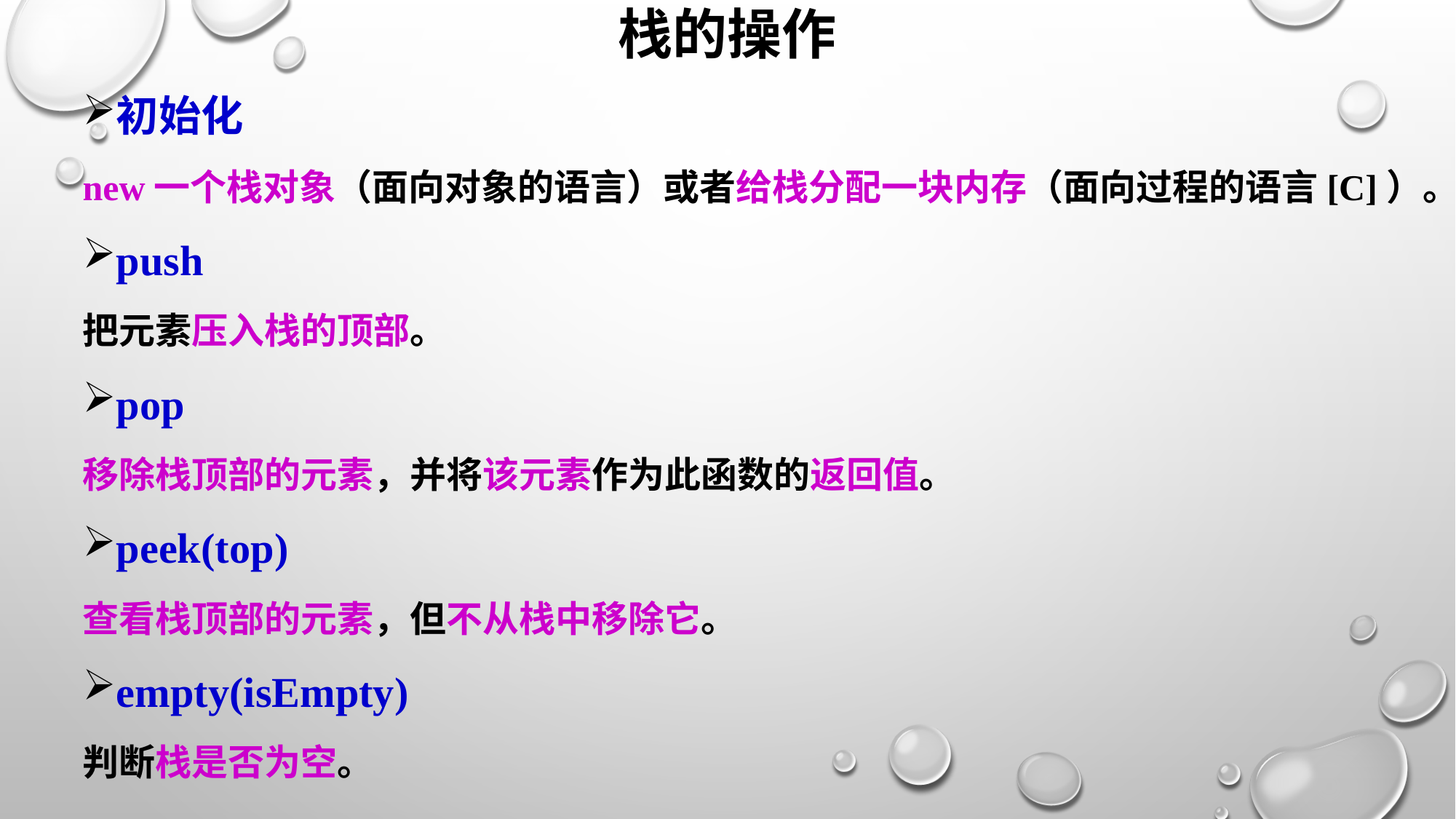

# 栈的操作
初始化
new一个栈对象（面向对象的语言）或者给栈分配一块内存（面向过程的语言[C]）。
push
把元素压入栈的顶部。
pop
移除栈顶部的元素，并将该元素作为此函数的返回值。
peek(top)
查看栈顶部的元素，但不从栈中移除它。
empty(isEmpty)
判断栈是否为空。